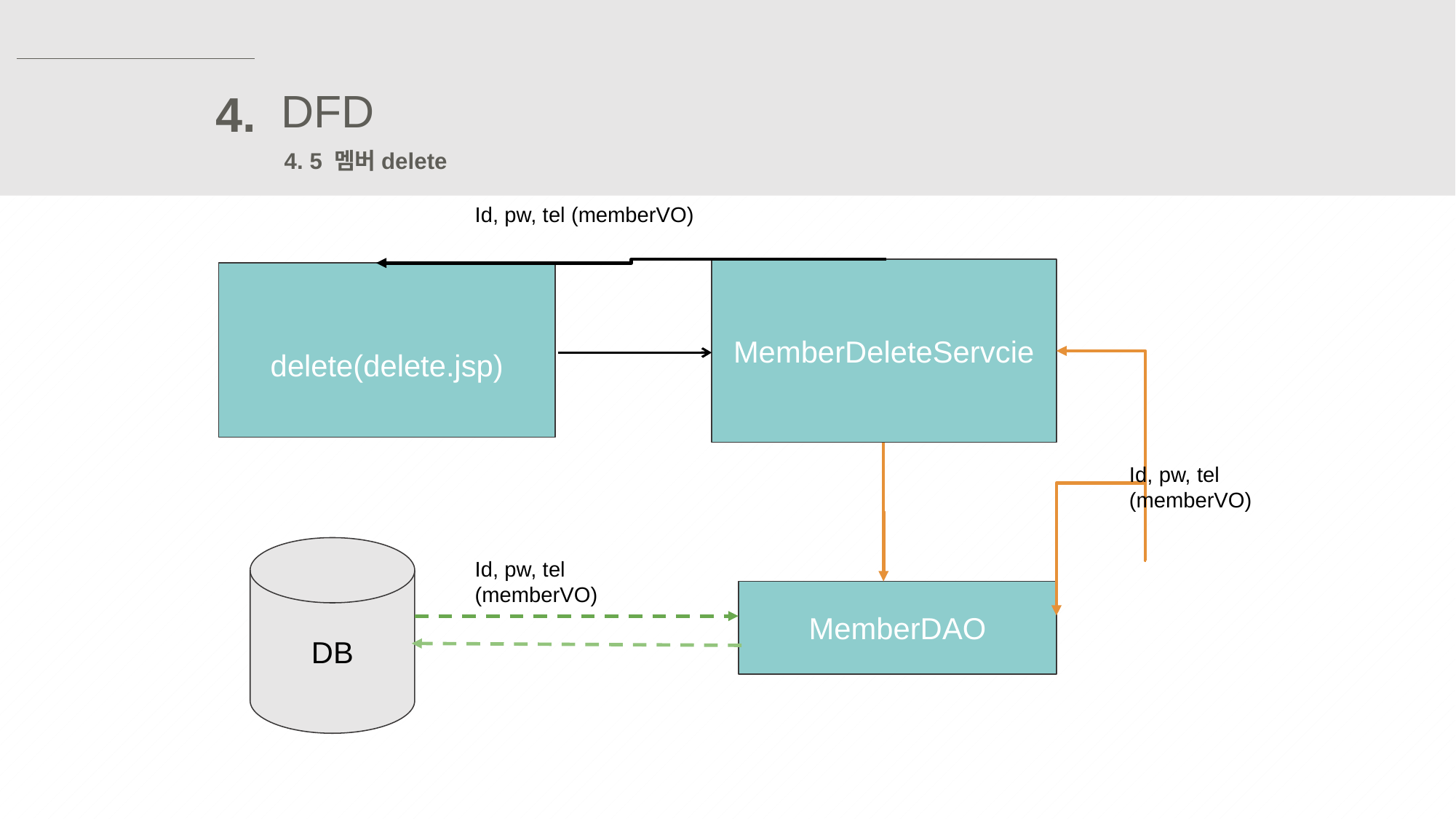

DFD
4.
4. 5 멤버delete

Id, pw, tel (memberVO)

MemberDeleteServcie

delete(delete.jsp)
Id, pw, tel
(memberVO)
DB
Id, pw, tel
(memberVO)

MemberDAO